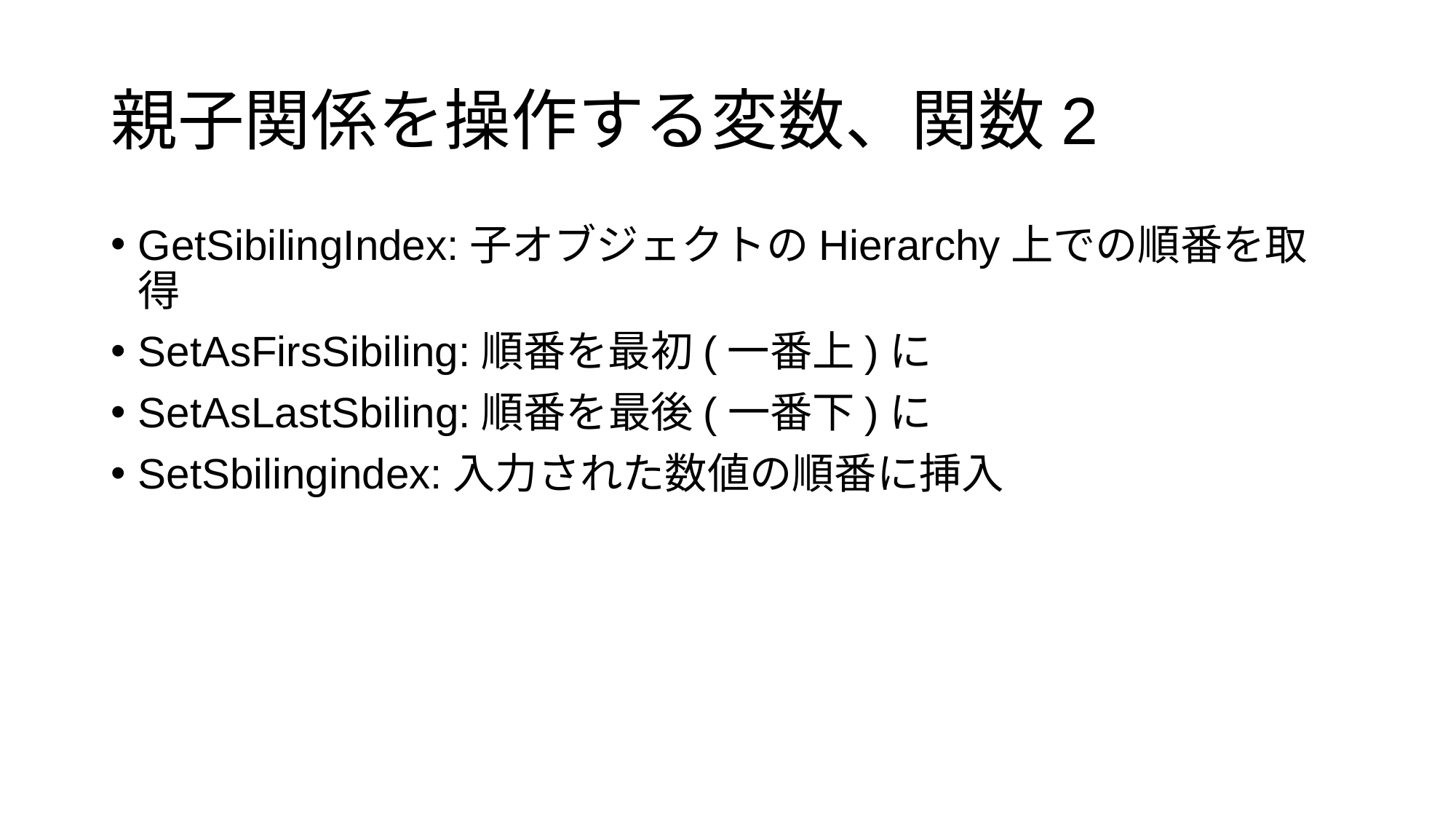

# 親子関係を操作する変数、関数2
GetSibilingIndex:子オブジェクトのHierarchy上での順番を取得
SetAsFirsSibiling:順番を最初(一番上)に
SetAsLastSbiling:順番を最後(一番下)に
SetSbilingindex:入力された数値の順番に挿入